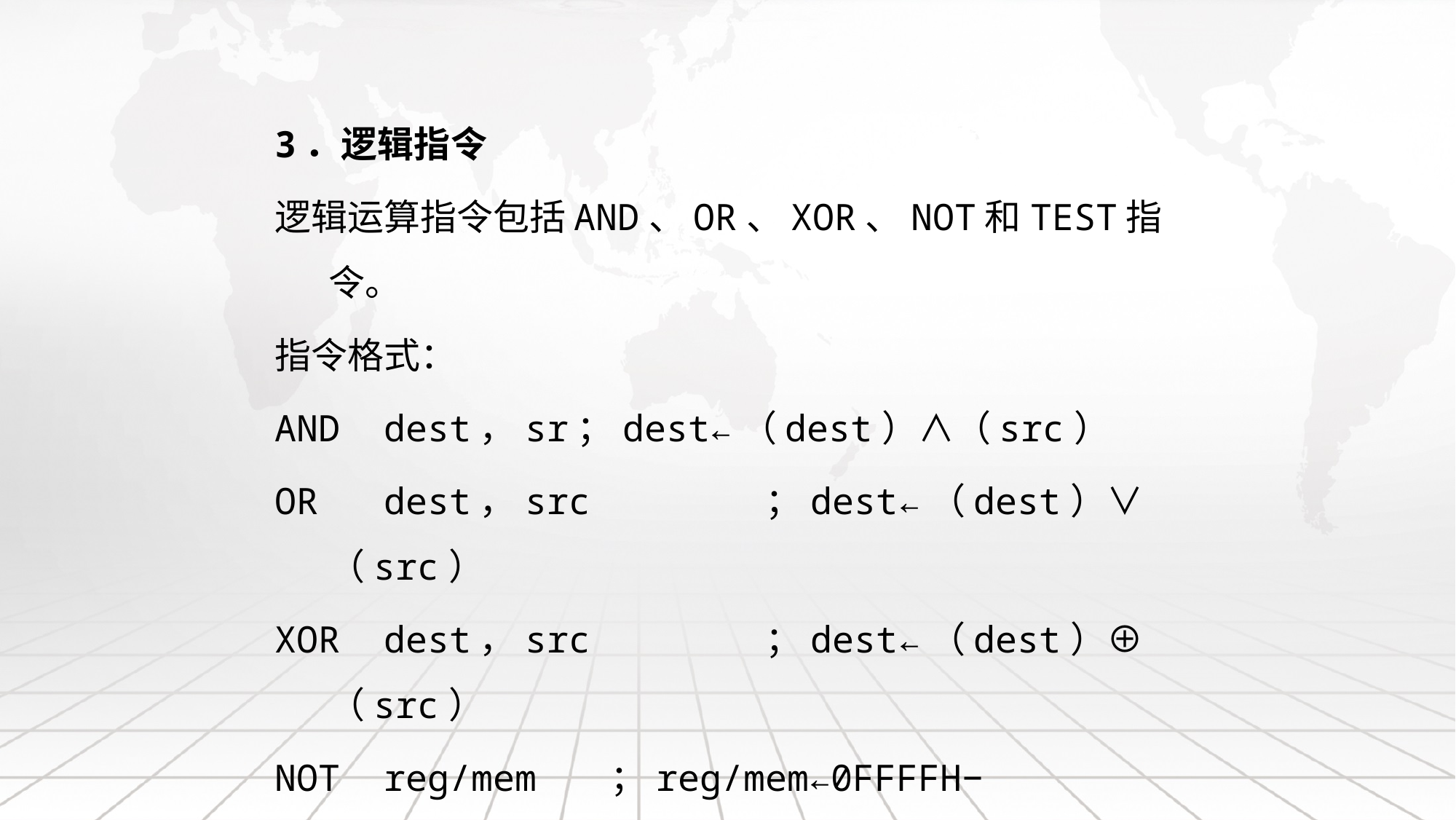

3．逻辑指令
逻辑运算指令包括AND、OR、XOR、NOT和TEST指令。
指令格式：
AND  dest，sr；dest←（dest）∧（src）
OR   dest，src		；dest←（dest）∨（src）
XOR  dest，src		；dest←（dest）⊕（src）
NOT  reg/mem   ；reg/mem←0FFFFH−（reg）/（mem）
TEST  dest，src	    ；（dest）∧（src）